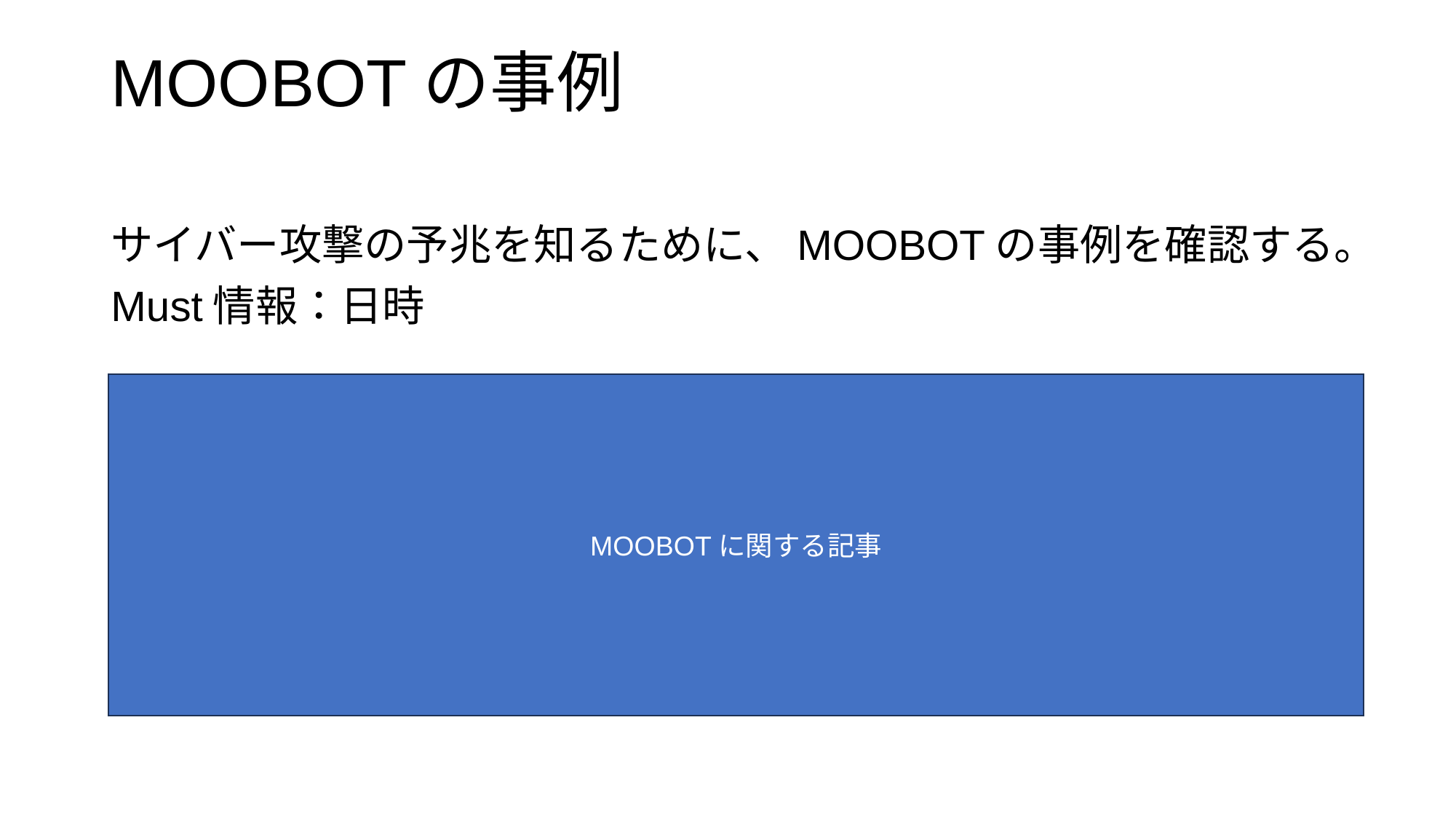

# MOOBOTの事例
サイバー攻撃の予兆を知るために、MOOBOTの事例を確認する。
Must情報：日時
MOOBOTに関する記事